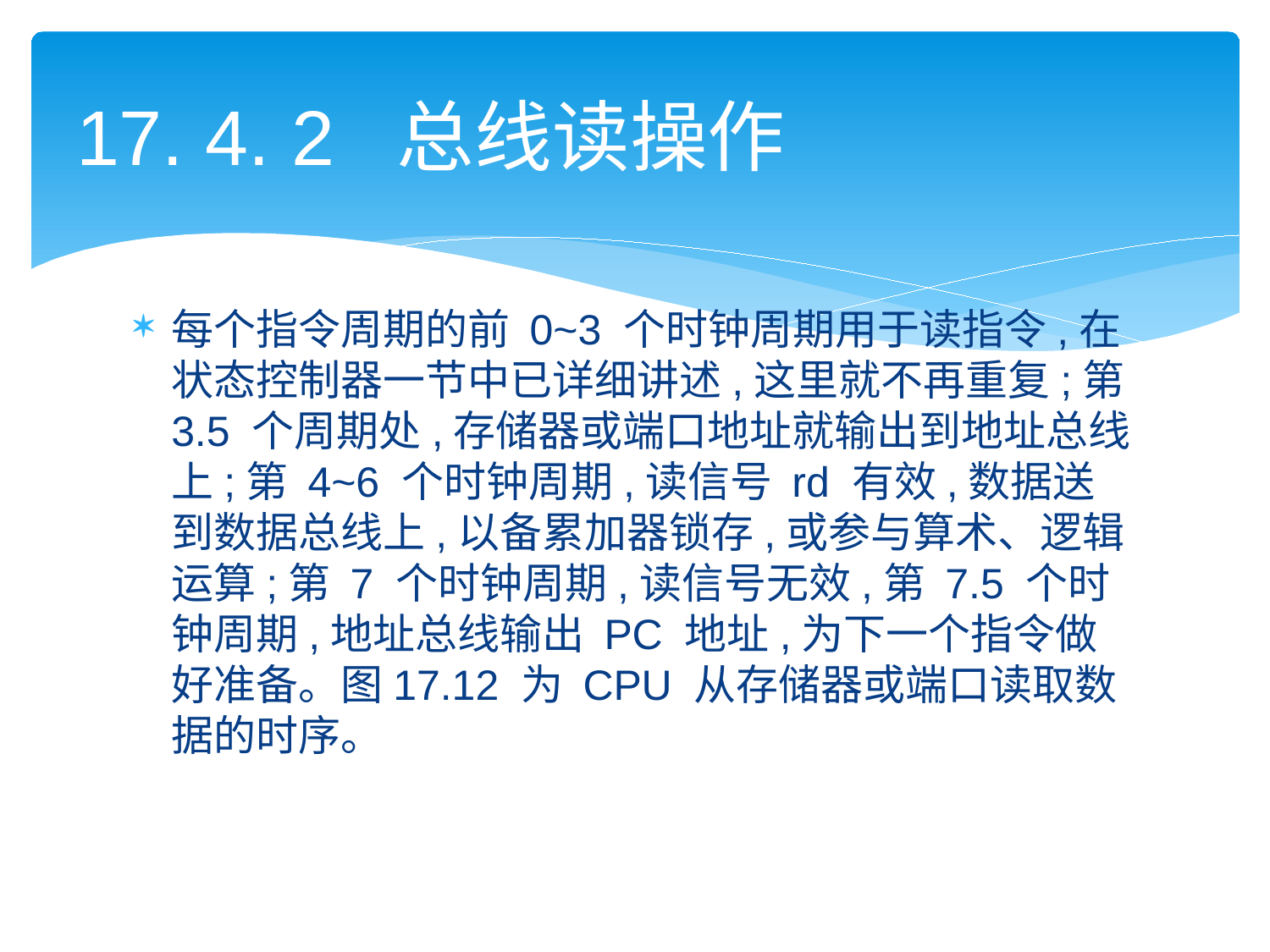

# 17. 4. 2  总线读操作

每个指令周期的前 0~3 个时钟周期用于读指令,在状态控制器一节中已详细讲述,这里就不再重复;第 3.5 个周期处,存储器或端口地址就输出到地址总线上;第 4~6 个时钟周期,读信号 rd 有效,数据送到数据总线上,以备累加器锁存,或参与算术、逻辑运算;第 7 个时钟周期,读信号无效,第 7.5 个时钟周期,地址总线输出 PC 地址,为下一个指令做好准备。图17.12 为 CPU 从存储器或端口读取数据的时序。